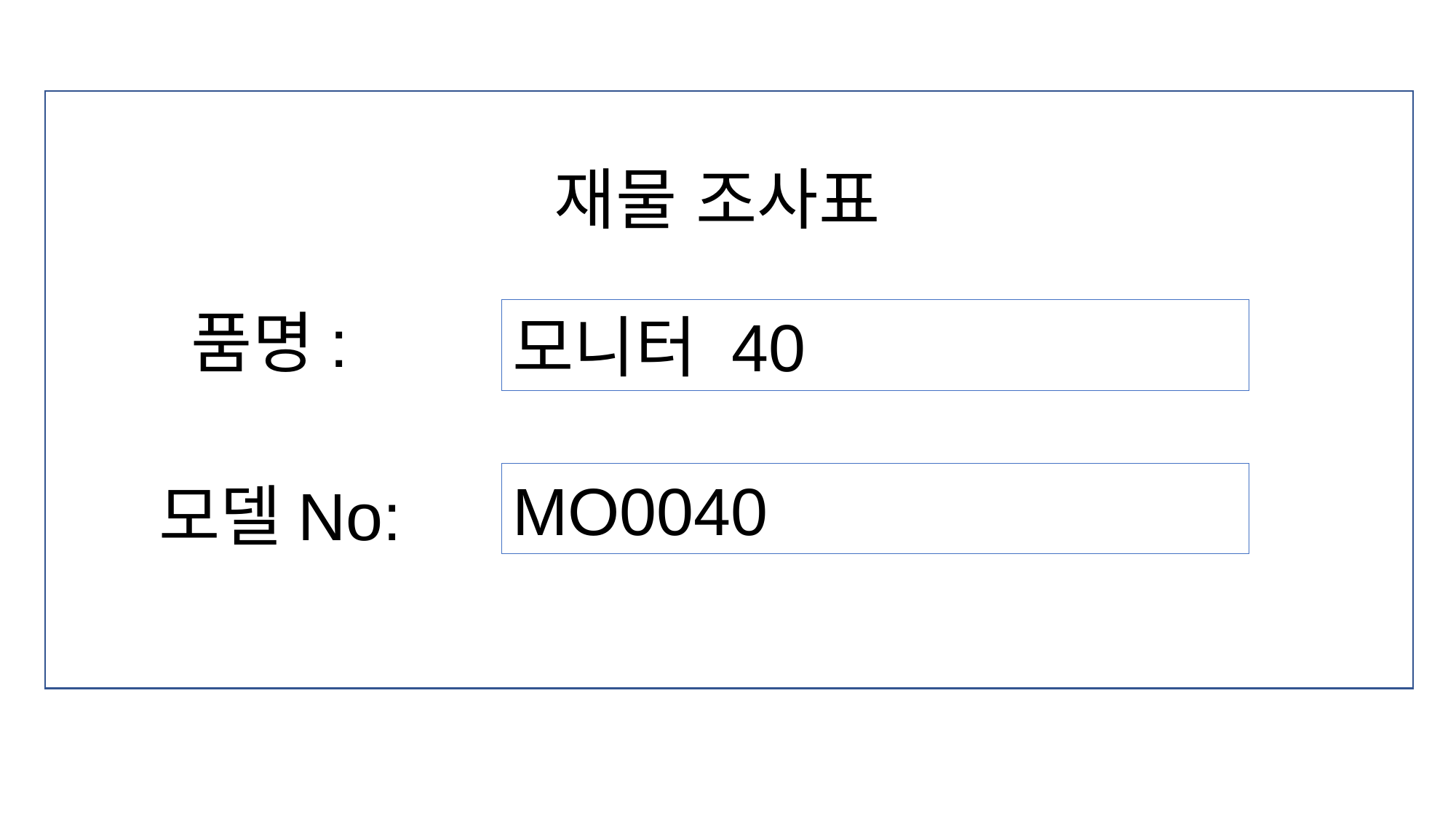

재물 조사표
품명:
모니터 40
MO0040
모델No: